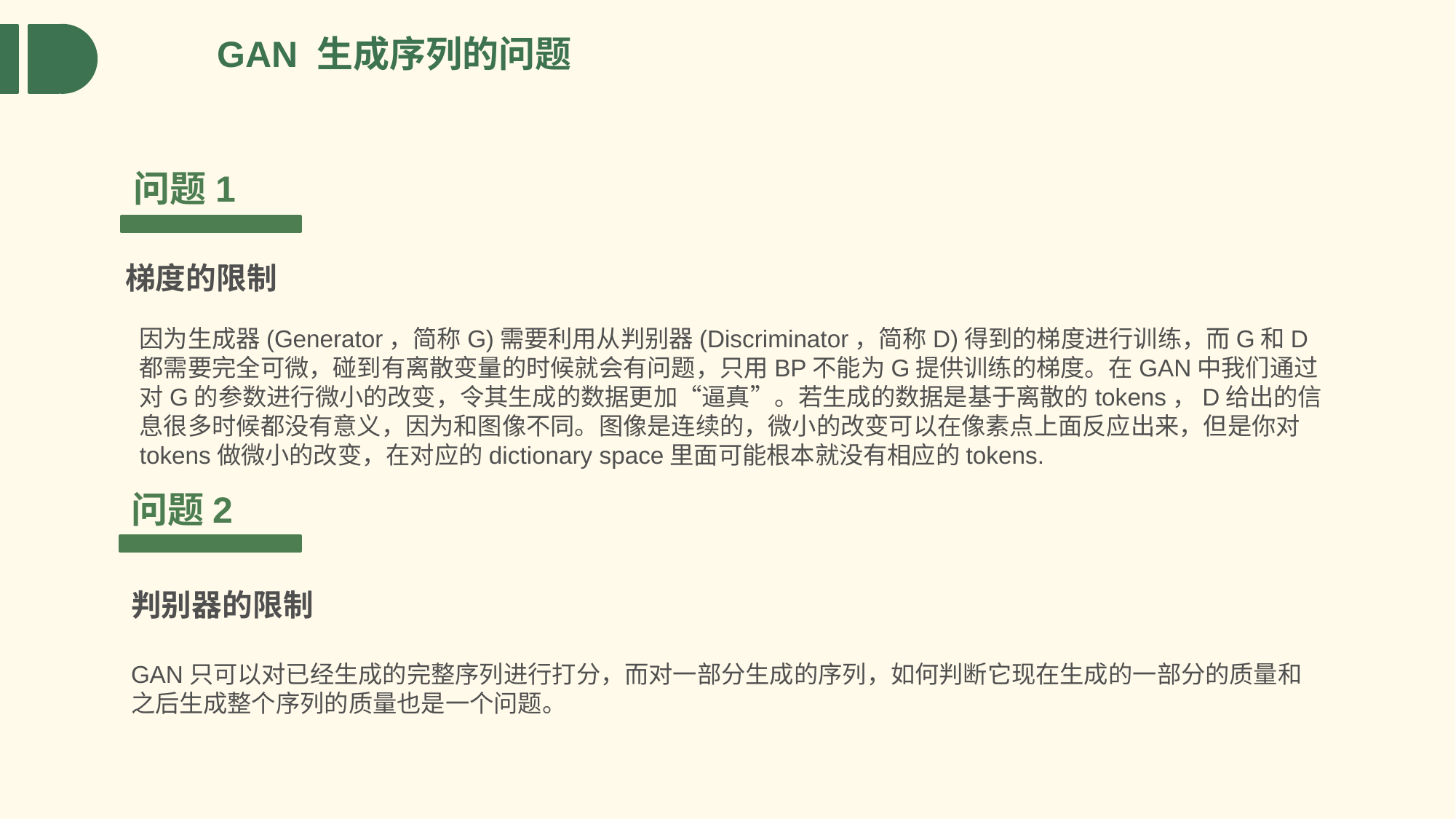

GAN 生成序列的问题

问题1

梯度的限制
因为生成器(Generator，简称G)需要利用从判别器(Discriminator，简称D)得到的梯度进行训练，而G和D都需要完全可微，碰到有离散变量的时候就会有问题，只用BP不能为G提供训练的梯度。在GAN中我们通过对G的参数进行微小的改变，令其生成的数据更加“逼真”。若生成的数据是基于离散的tokens，D给出的信息很多时候都没有意义，因为和图像不同。图像是连续的，微小的改变可以在像素点上面反应出来，但是你对tokens做微小的改变，在对应的dictionary space里面可能根本就没有相应的tokens.

问题2

判别器的限制
GAN只可以对已经生成的完整序列进行打分，而对一部分生成的序列，如何判断它现在生成的一部分的质量和之后生成整个序列的质量也是一个问题。